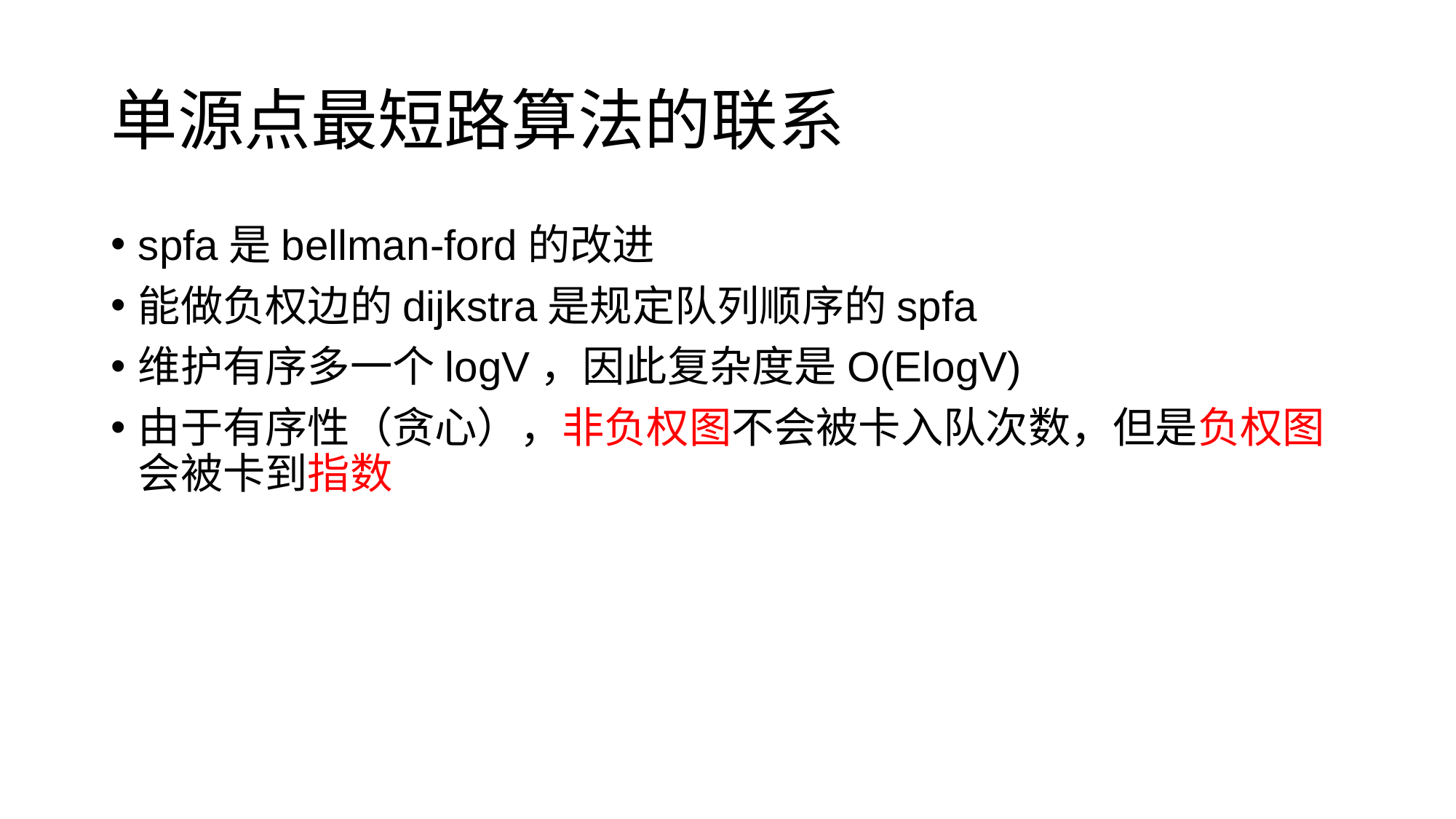

# 单源点最短路算法的联系
spfa是bellman-ford的改进
能做负权边的dijkstra是规定队列顺序的spfa
维护有序多一个logV，因此复杂度是O(ElogV)
由于有序性（贪心），非负权图不会被卡入队次数，但是负权图会被卡到指数